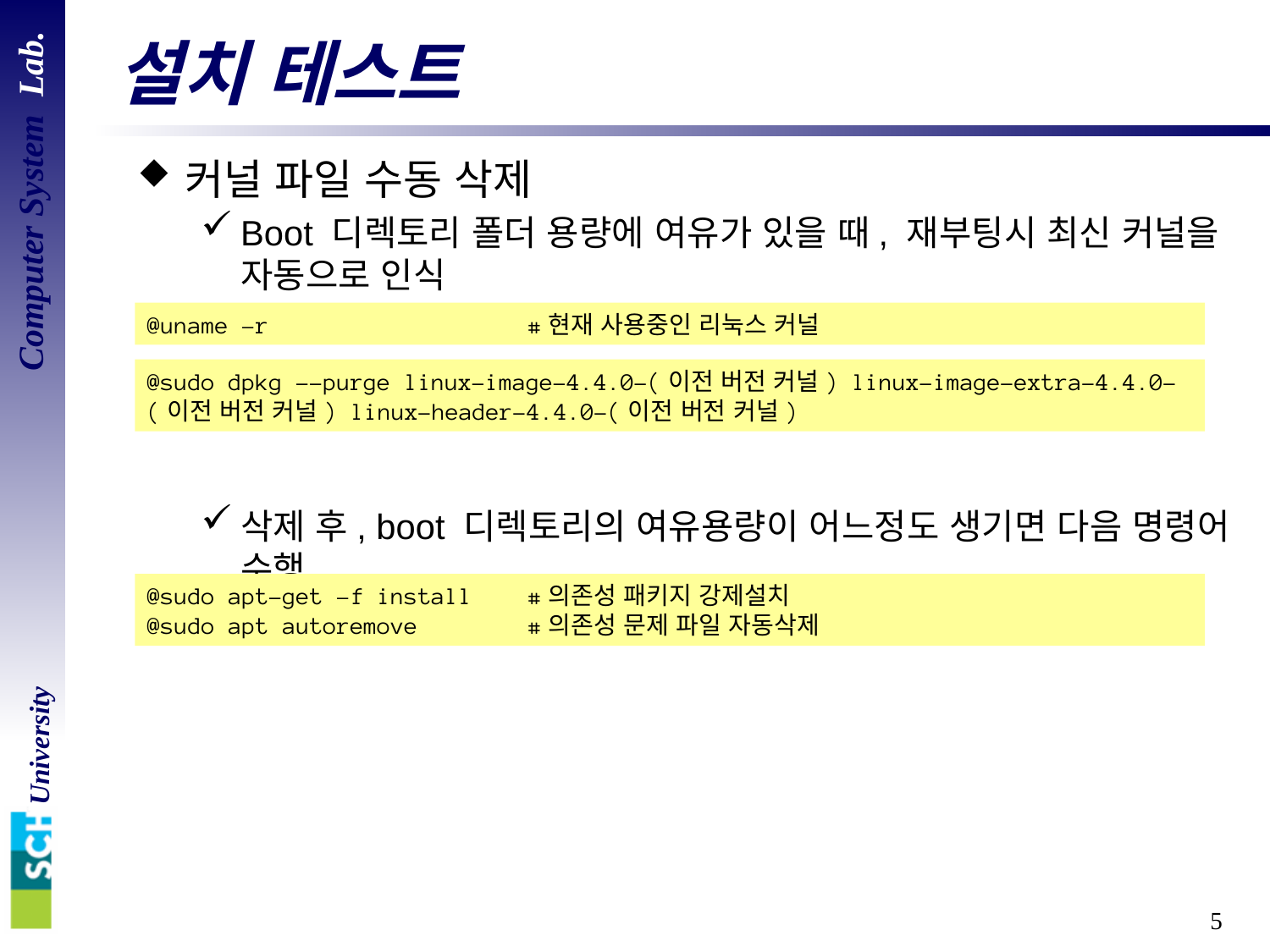

# 설치 테스트
커널 파일 수동 삭제
Boot 디렉토리 폴더 용량에 여유가 있을 때, 재부팅시 최신 커널을 자동으로 인식

삭제 후, boot 디렉토리의 여유용량이 어느정도 생기면 다음 명령어 수행
@uname –r			#현재 사용중인 리눅스 커널
@sudo dpkg --purge linux-image-4.4.0-(이전 버전 커널) linux-image-extra-4.4.0-(이전 버전 커널) linux-header-4.4.0-(이전 버전 커널)
@sudo apt-get –f install	#의존성 패키지 강제설치
@sudo apt autoremove	#의존성 문제 파일 자동삭제